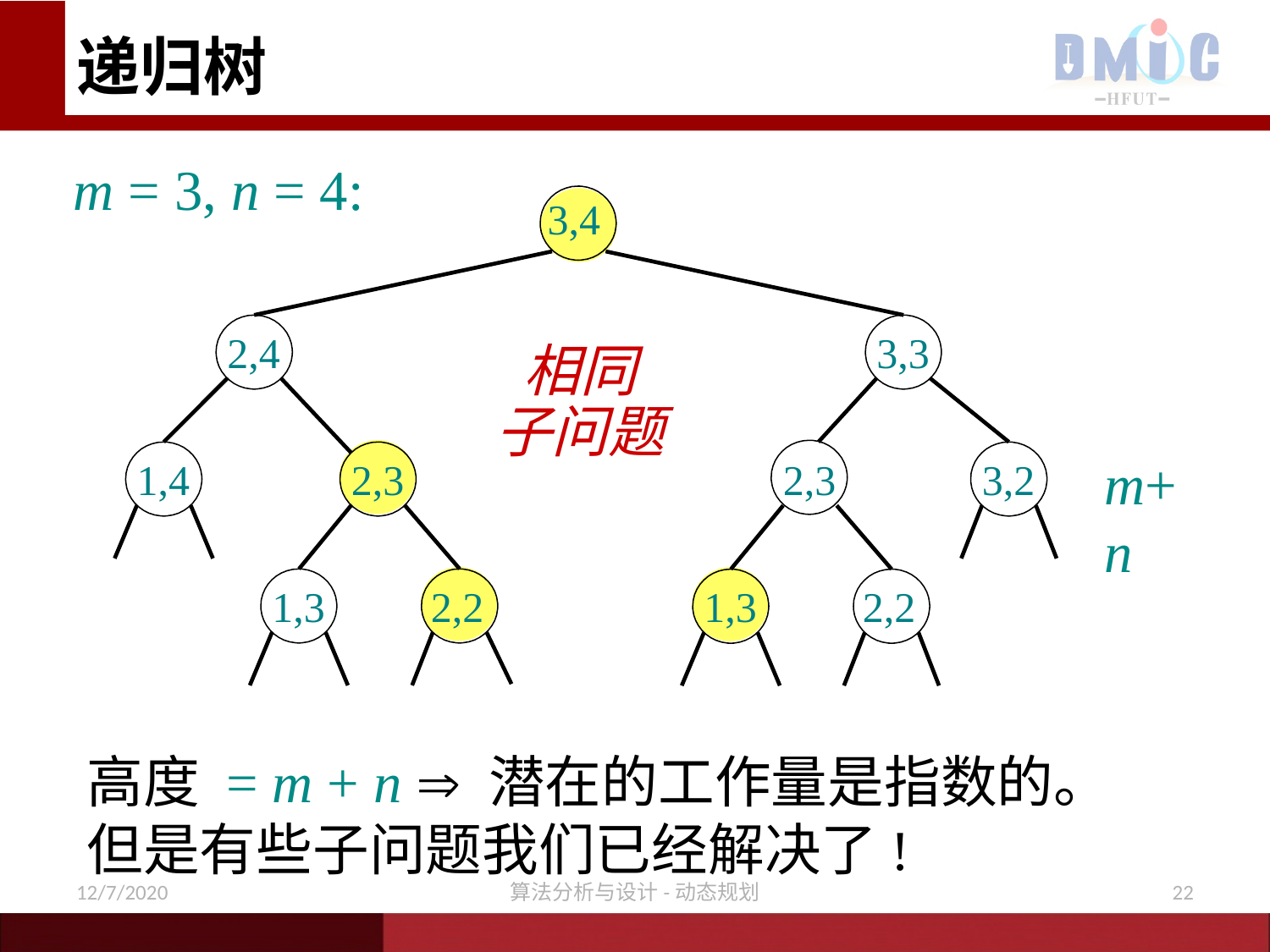

# 递归树
m = 3, n = 4:
3,4

2,4
3,3
相同
子问题

m+n
1,4
2,3
3,2
2,3

1,3	   2,2
1,3	   2,2

高度 = m + n ⇒ 潜在的工作量是指数的。
但是有些子问题我们已经解决了!
12/7/2020
算法分析与设计-动态规划
22